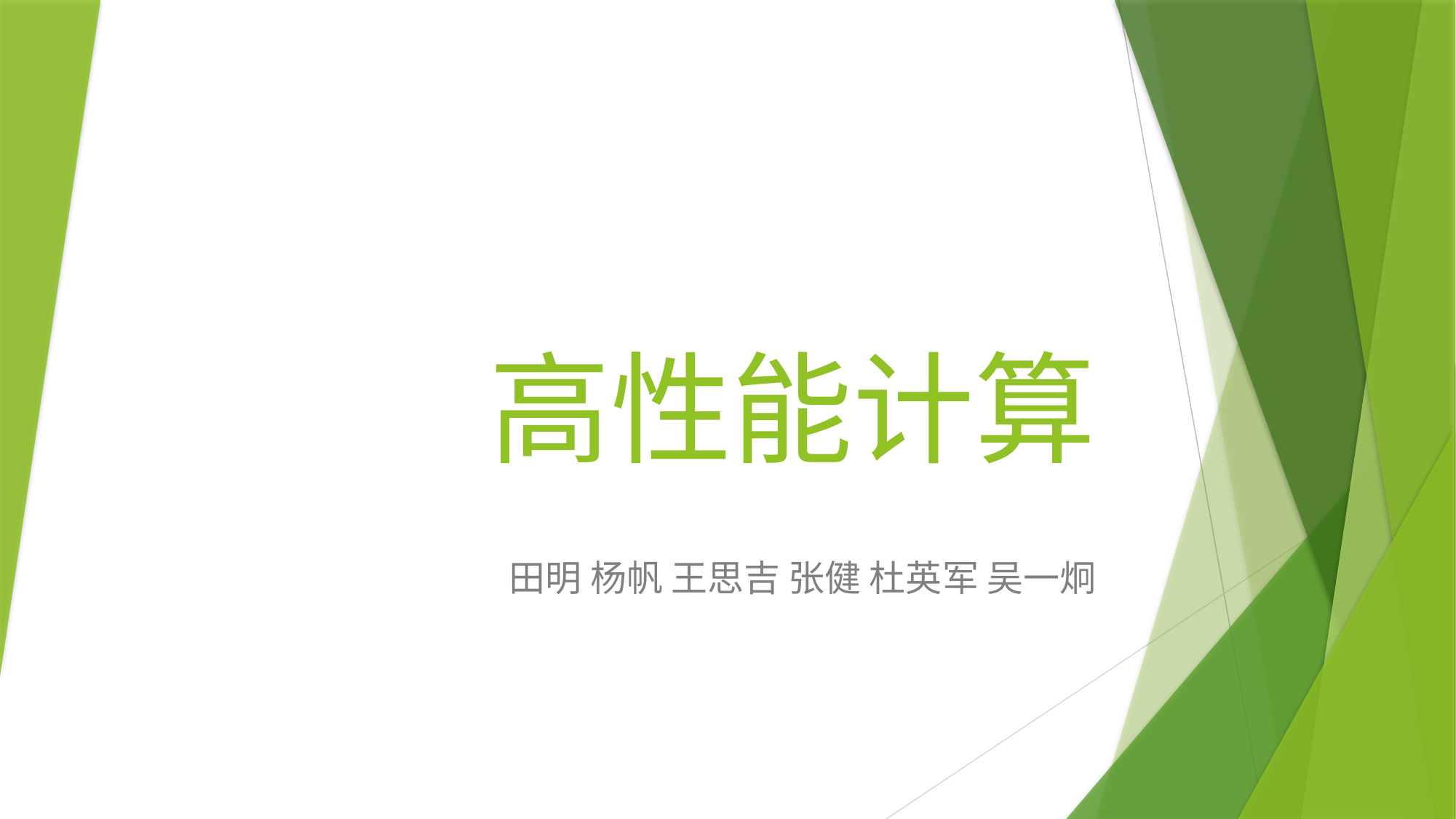

# 高性能计算

田明 杨帆 王思吉 张健 杜英军 吴一炯